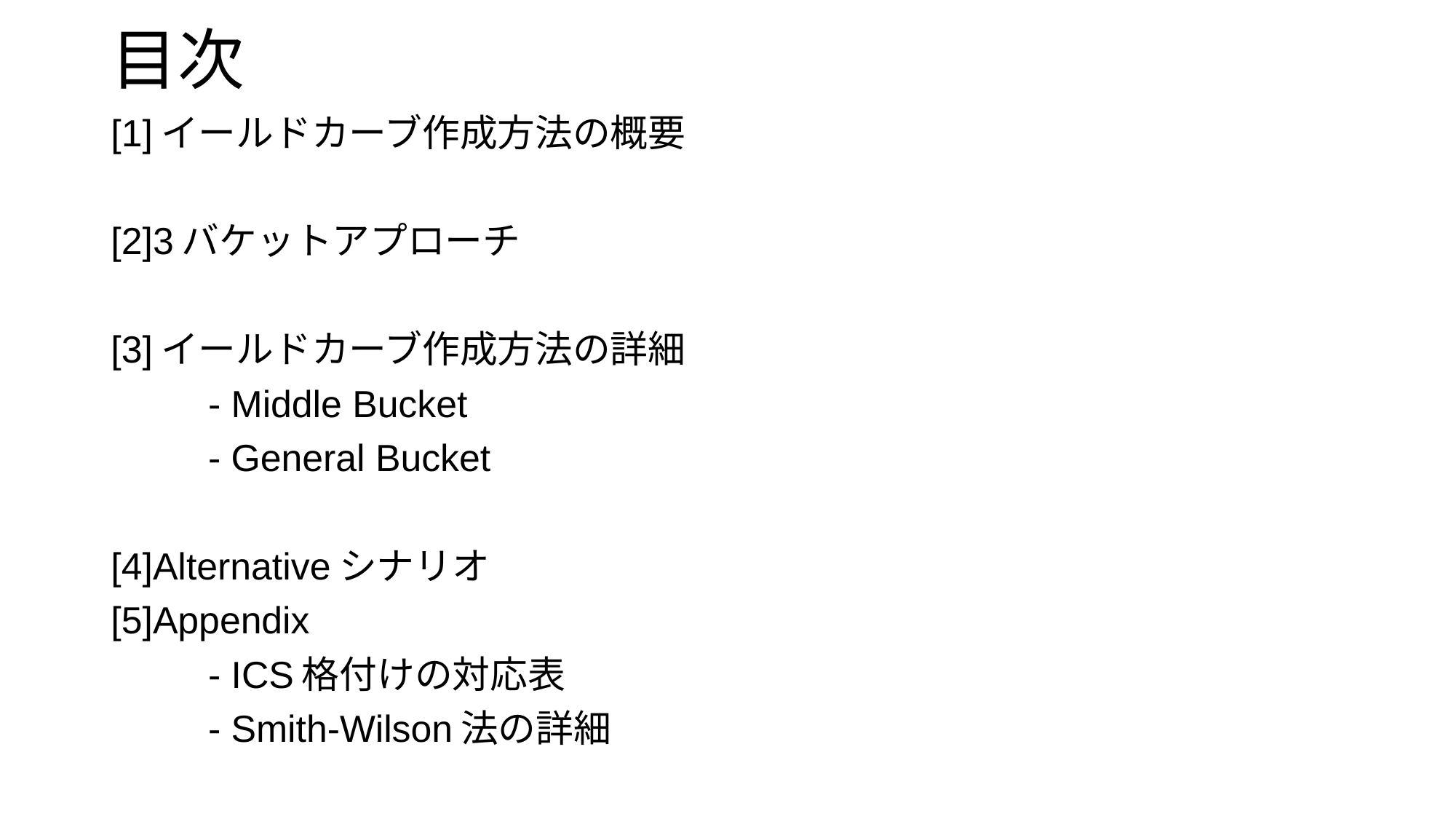

# 目次
[1]イールドカーブ作成方法の概要

[2]3バケットアプローチ

[3]イールドカーブ作成方法の詳細
	- Middle Bucket
	- General Bucket

[4]Alternativeシナリオ
[5]Appendix
	- ICS格付けの対応表
	- Smith-Wilson法の詳細